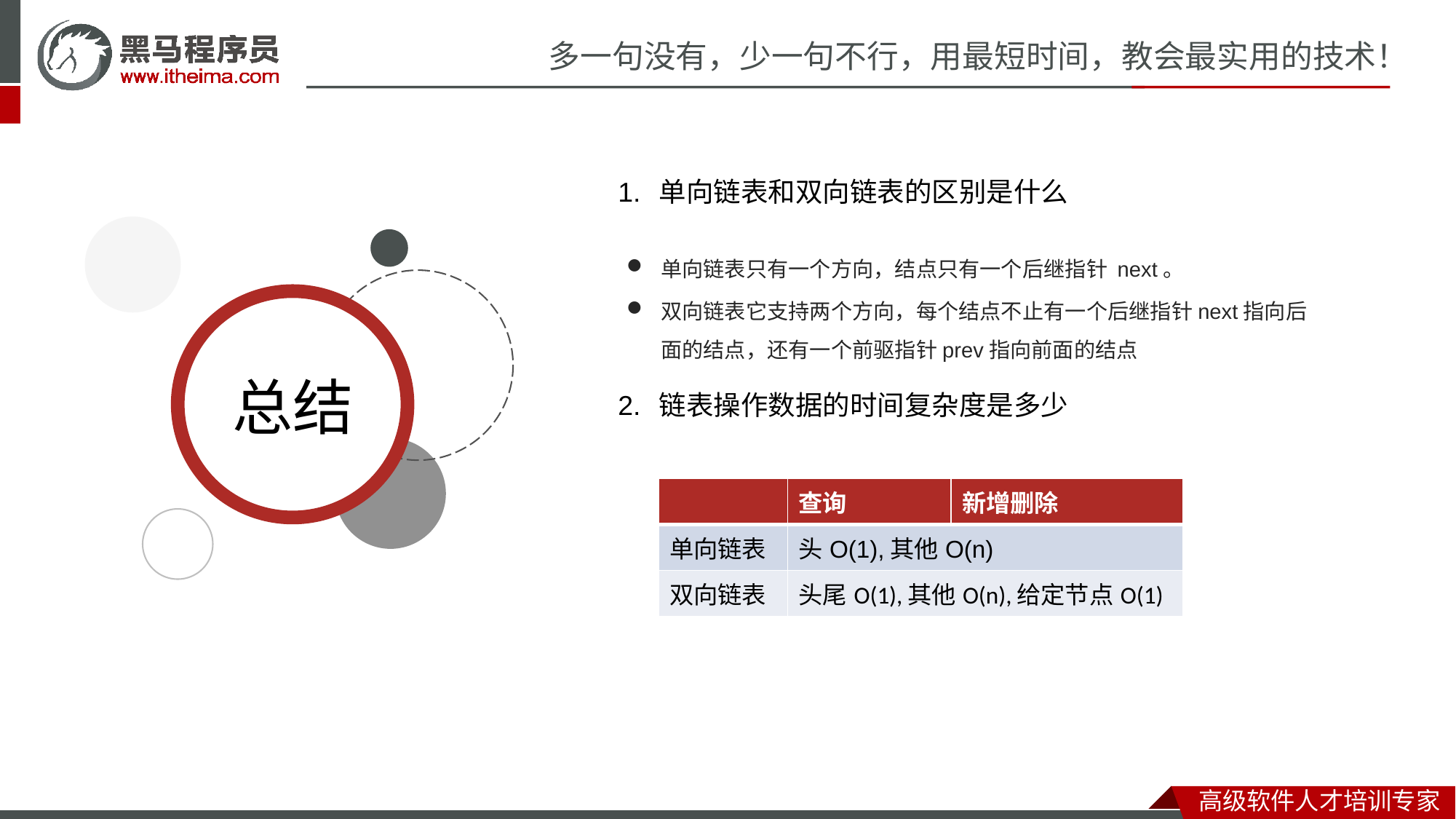

单向链表和双向链表的区别是什么

链表操作数据的时间复杂度是多少

单向链表只有一个方向，结点只有一个后继指针 next。
双向链表它支持两个方向，每个结点不止有一个后继指针next指向后面的结点，还有一个前驱指针prev指向前面的结点
|  | 查询 | 新增删除 |
| --- | --- | --- |
| 单向链表 | 头O(1),其他O(n) | 头O(1),其他O(n) |
| 双向链表 | 头尾O(1),其他O(n),给定节点O(1) | 头尾O(1),给定节点O(1),其他O(n) |